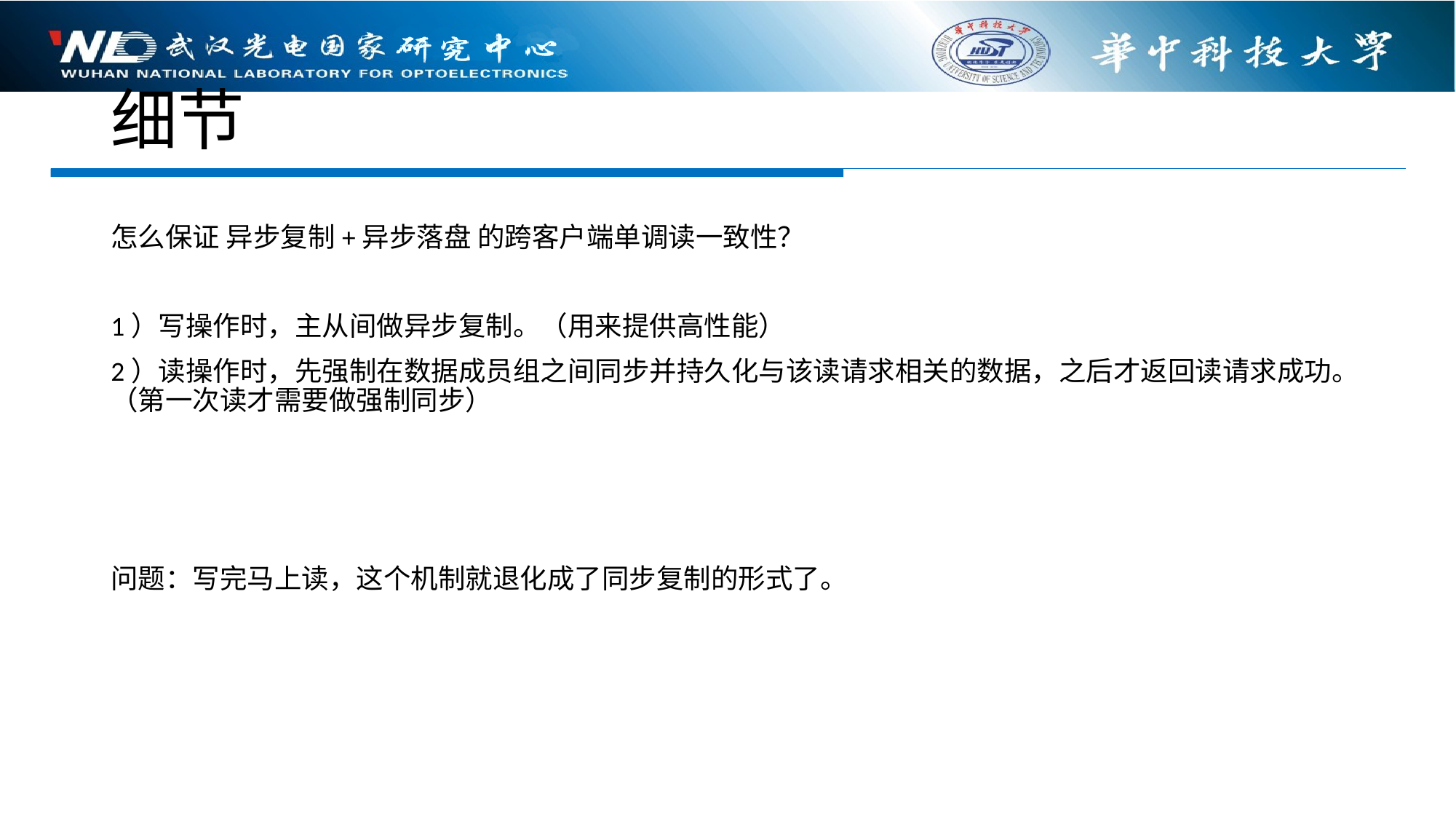

# 细节
怎么保证 异步复制+异步落盘 的跨客户端单调读一致性？

1）写操作时，主从间做异步复制。（用来提供高性能）
2）读操作时，先强制在数据成员组之间同步并持久化与该读请求相关的数据，之后才返回读请求成功。（第一次读才需要做强制同步）

问题：写完马上读，这个机制就退化成了同步复制的形式了。